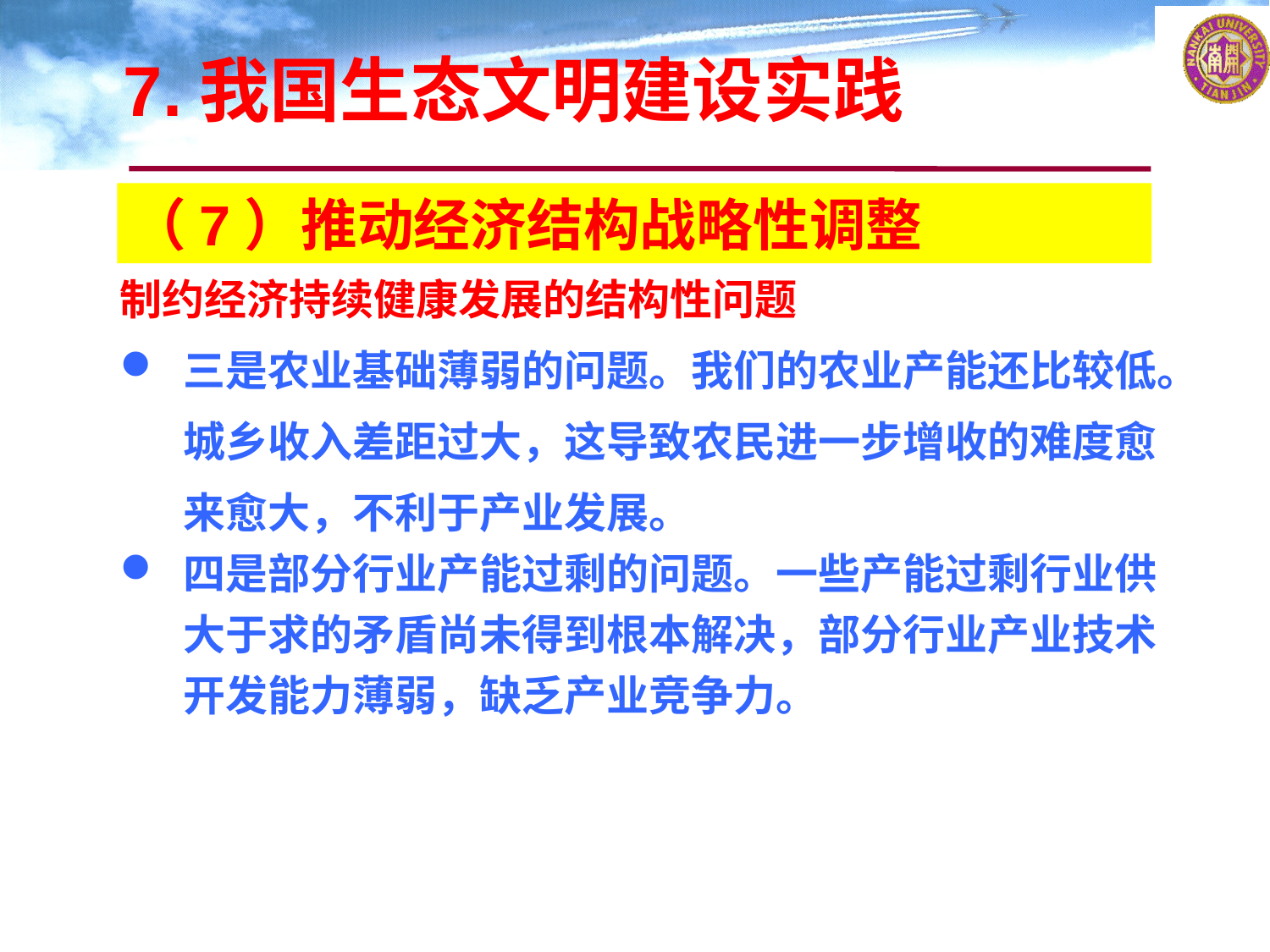

7.我国生态文明建设实践

（7）推动经济结构战略性调整
制约经济持续健康发展的结构性问题
三是农业基础薄弱的问题。我们的农业产能还比较低。城乡收入差距过大，这导致农民进一步增收的难度愈来愈大，不利于产业发展。
四是部分行业产能过剩的问题。一些产能过剩行业供大于求的矛盾尚未得到根本解决，部分行业产业技术开发能力薄弱，缺乏产业竞争力。